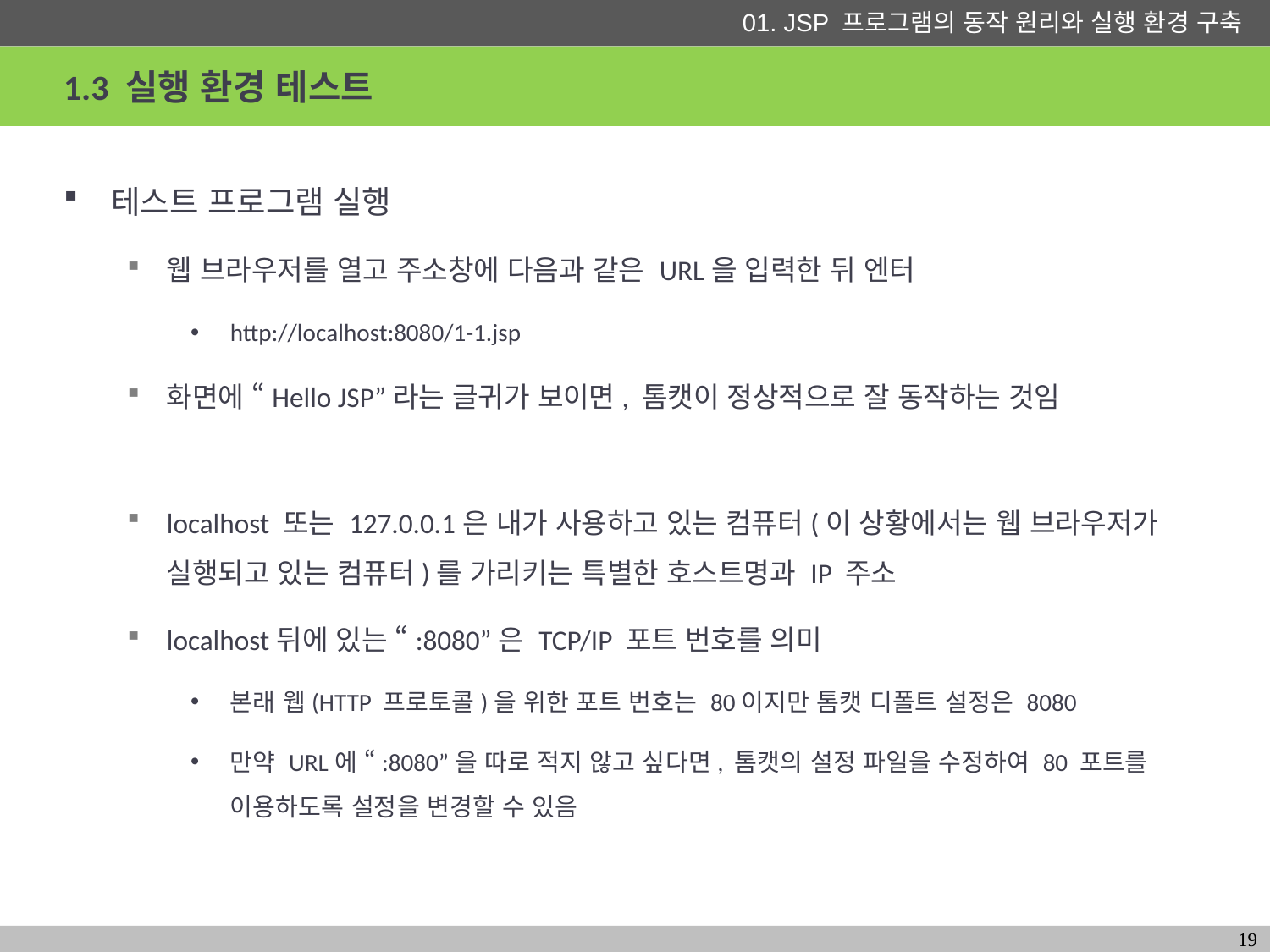

# 1.3 실행 환경 테스트
테스트 프로그램 실행
웹 브라우저를 열고 주소창에 다음과 같은 URL을 입력한 뒤 엔터
http://localhost:8080/1-1.jsp
화면에 “Hello JSP”라는 글귀가 보이면, 톰캣이 정상적으로 잘 동작하는 것임

localhost 또는 127.0.0.1은 내가 사용하고 있는 컴퓨터(이 상황에서는 웹 브라우저가 실행되고 있는 컴퓨터)를 가리키는 특별한 호스트명과 IP 주소
localhost뒤에 있는 “:8080”은 TCP/IP 포트 번호를 의미
본래 웹(HTTP 프로토콜)을 위한 포트 번호는 80이지만 톰캣 디폴트 설정은 8080
만약 URL에 “:8080”을 따로 적지 않고 싶다면, 톰캣의 설정 파일을 수정하여 80 포트를 이용하도록 설정을 변경할 수 있음
19